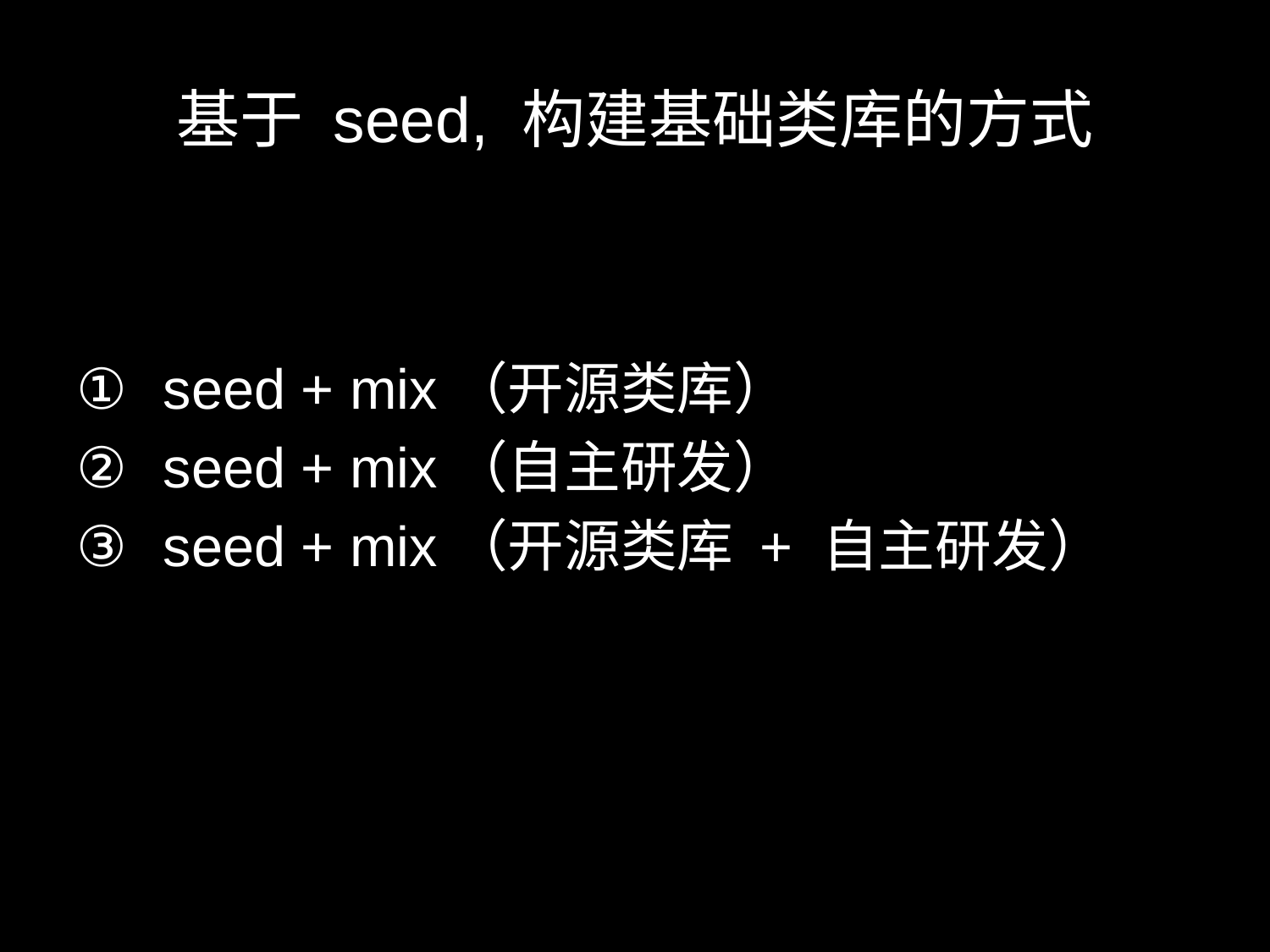

# 基于 seed, 构建基础类库的方式
 seed + mix（开源类库）
 seed + mix（自主研发）
 seed + mix（开源类库 + 自主研发）